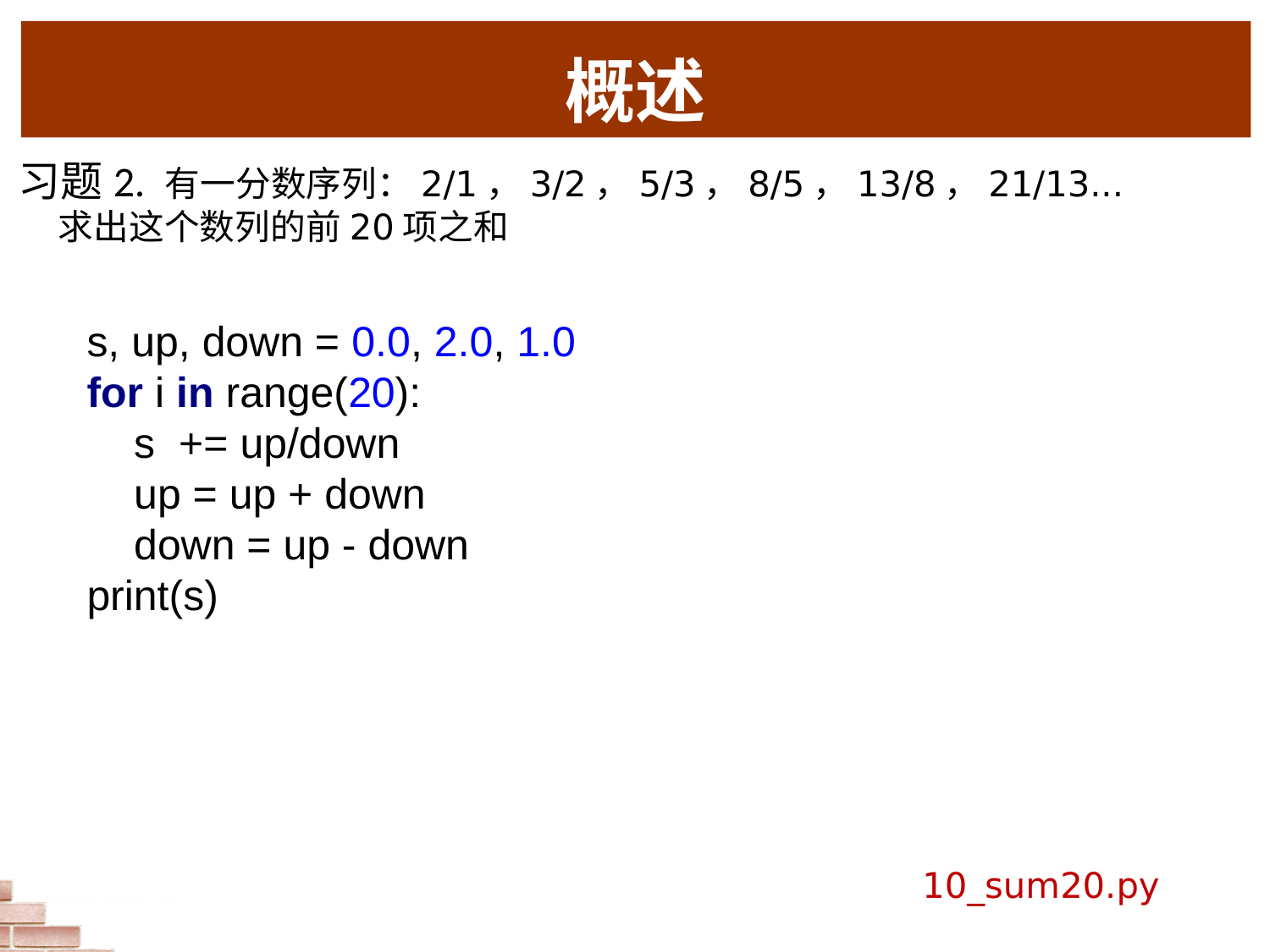

# 概述
习题2. 有一分数序列：2/1，3/2，5/3，8/5，13/8，21/13...
    求出这个数列的前20项之和
s, up, down = 0.0, 2.0, 1.0
for i in range(20):
    s  += up/down
    up = up + down
    down = up - down
print(s)
10_sum20.py